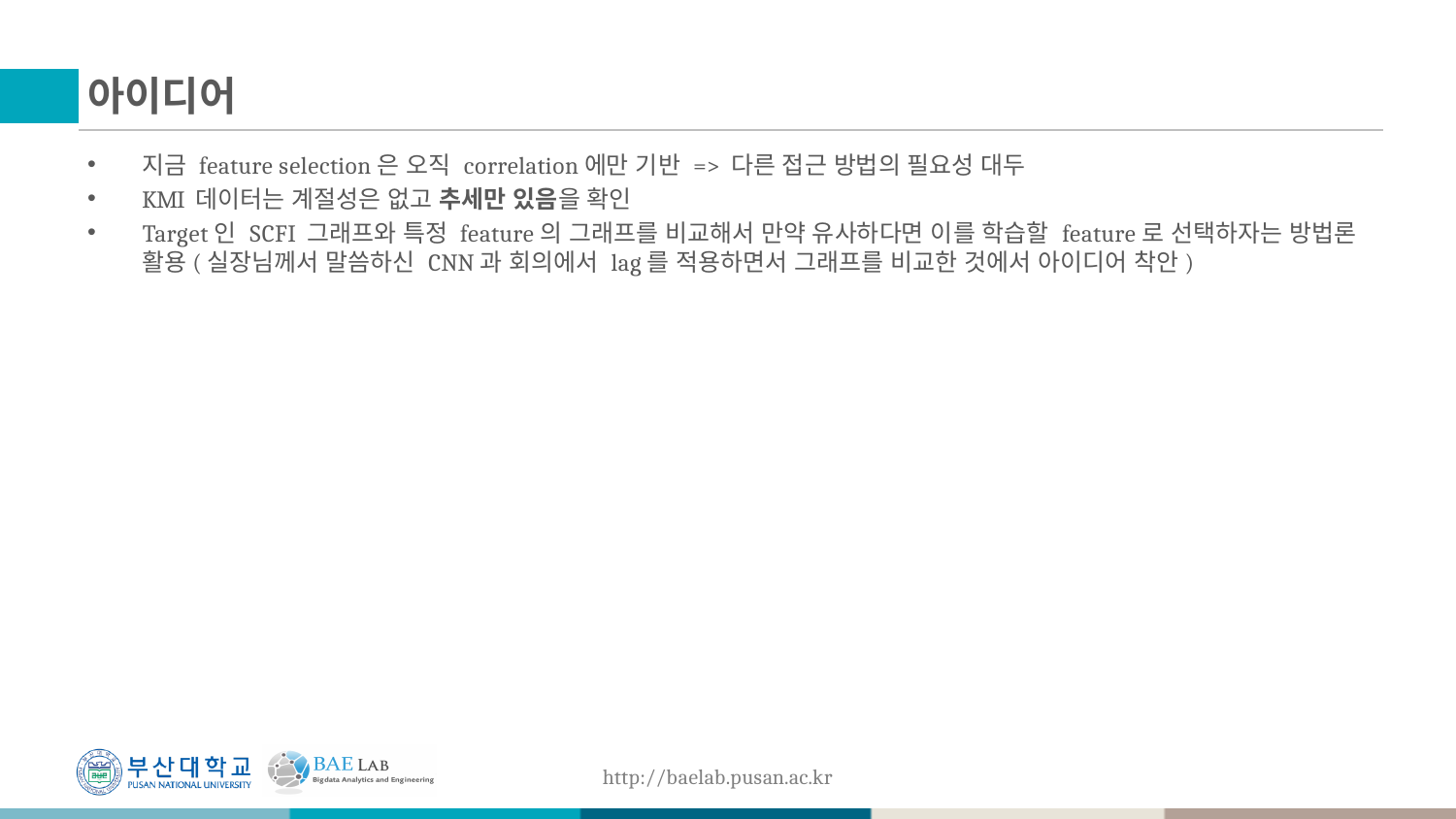

# 아이디어
지금 feature selection은 오직 correlation에만 기반 => 다른 접근 방법의 필요성 대두
KMI 데이터는 계절성은 없고 추세만 있음을 확인
Target인 SCFI 그래프와 특정 feature의 그래프를 비교해서 만약 유사하다면 이를 학습할 feature로 선택하자는 방법론 활용(실장님께서 말씀하신 CNN과 회의에서 lag를 적용하면서 그래프를 비교한 것에서 아이디어 착안)